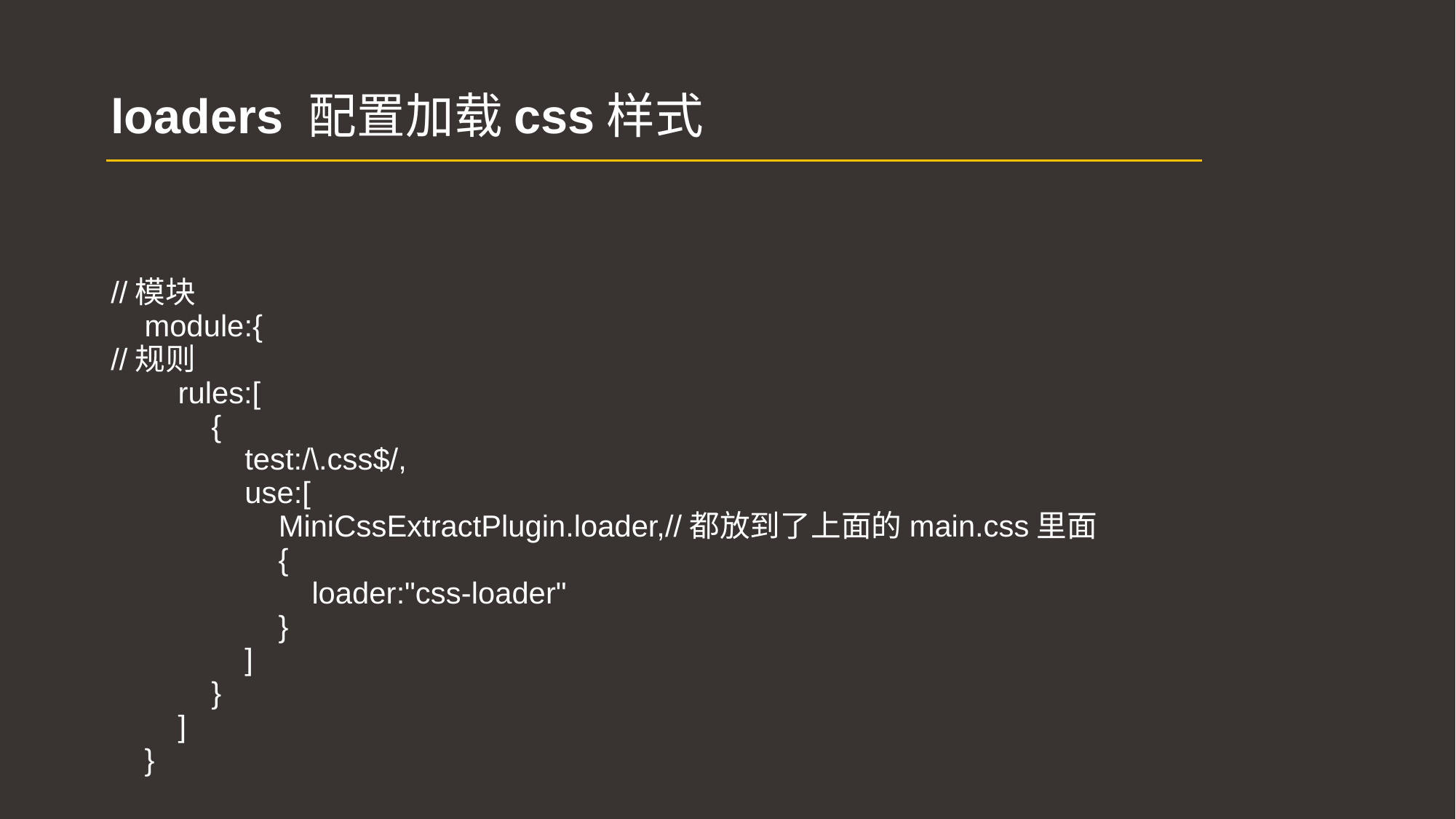

# loaders 配置加载css样式

//模块
    module:{
//规则
        rules:[
            {
                test:/\.css$/,
                use:[
	       MiniCssExtractPlugin.loader,//都放到了上面的main.css里面
                    {
                        loader:"css-loader"
                    }
                ]
            }
        ]
    }